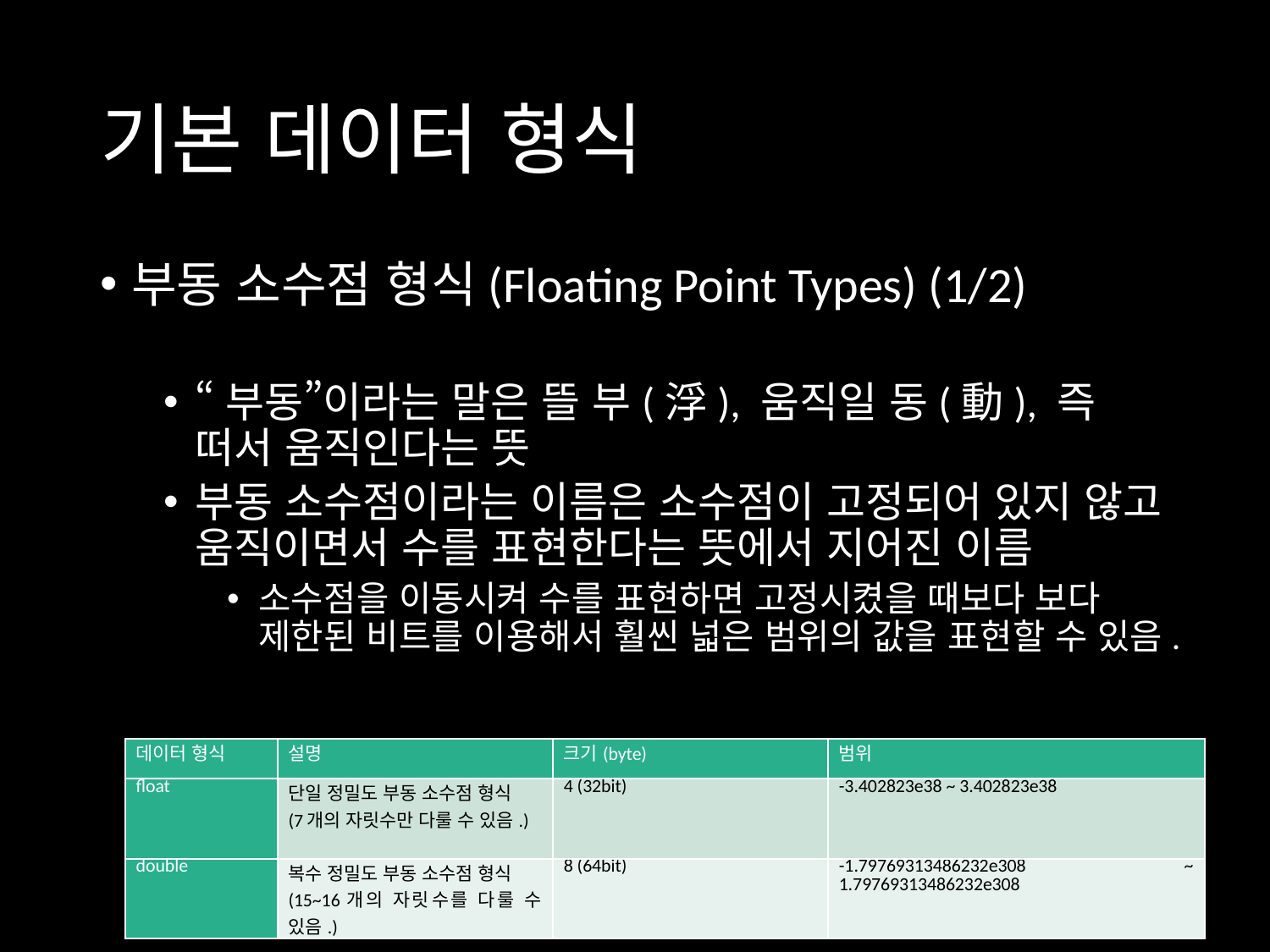

# 기본 데이터 형식
부동 소수점 형식(Floating Point Types) (1/2)
“부동”이라는 말은 뜰 부(浮), 움직일 동(動), 즉 떠서 움직인다는 뜻
부동 소수점이라는 이름은 소수점이 고정되어 있지 않고 움직이면서 수를 표현한다는 뜻에서 지어진 이름
소수점을 이동시켜 수를 표현하면 고정시켰을 때보다 보다 제한된 비트를 이용해서 훨씬 넓은 범위의 값을 표현할 수 있음.

| 데이터 형식 | 설명 | 크기(byte) | 범위 |
| --- | --- | --- | --- |
| float | 단일 정밀도 부동 소수점 형식 (7개의 자릿수만 다룰 수 있음.) | 4 (32bit) | -3.402823e38 ~ 3.402823e38 |
| double | 복수 정밀도 부동 소수점 형식 (15~16개의 자릿수를 다룰 수 있음.) | 8 (64bit) | -1.79769313486232e308 ~ 1.79769313486232e308 |